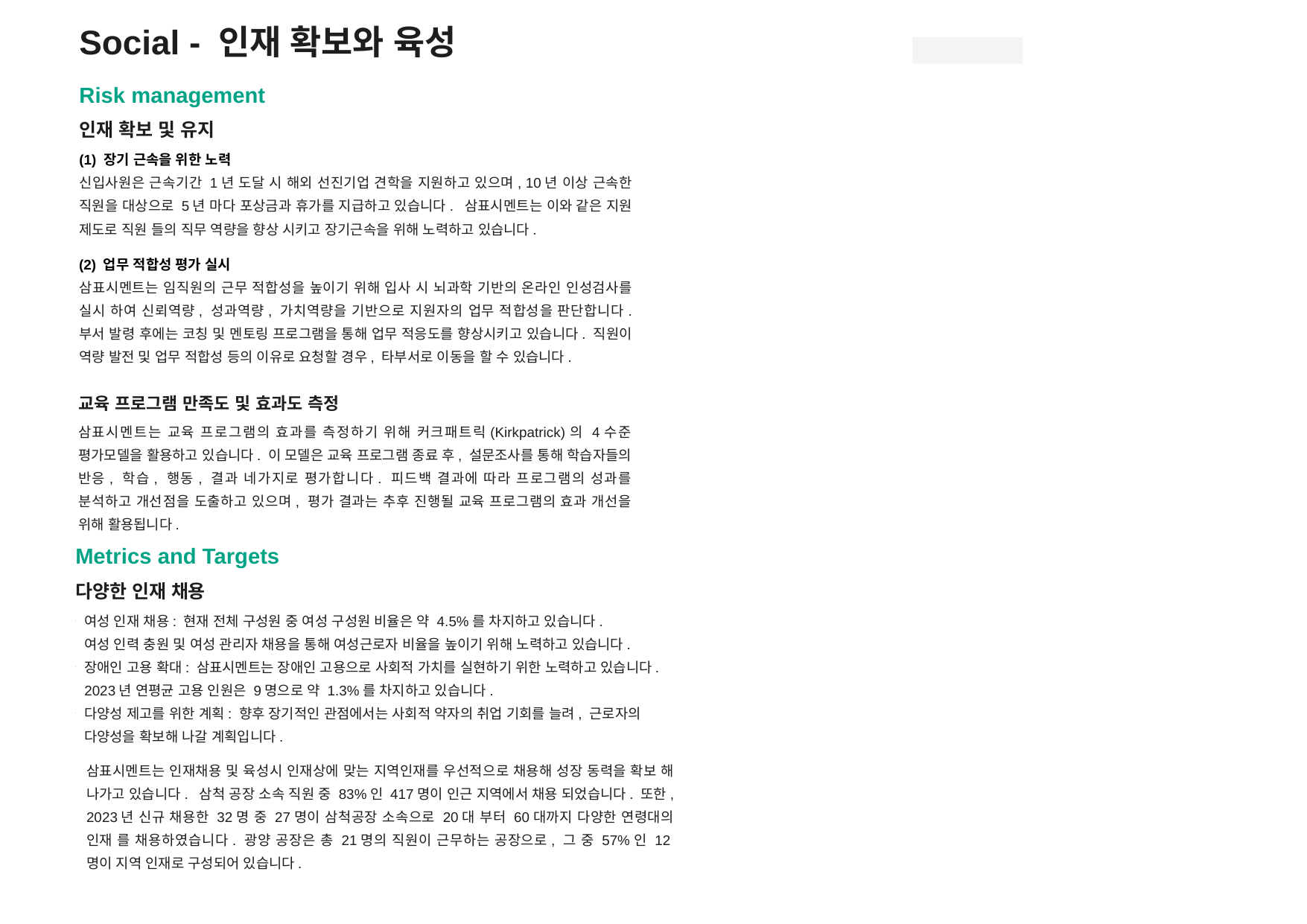

Social - 인재 확보와 육성
Risk management
인재 확보 및 유지
(1) 장기 근속을 위한 노력
신입사원은 근속기간 1년 도달 시 해외 선진기업 견학을 지원하고 있으며, 10년 이상 근속한 직원을 대상으로 5년 마다 포상금과 휴가를 지급하고 있습니다.  삼표시멘트는 이와 같은 지원 제도로 직원 들의 직무 역량을 향상 시키고 장기근속을 위해 노력하고 있습니다.
(2) 업무 적합성 평가 실시
삼표시멘트는 임직원의 근무 적합성을 높이기 위해 입사 시 뇌과학 기반의 온라인 인성검사를 실시 하여 신뢰역량, 성과역량, 가치역량을 기반으로 지원자의 업무 적합성을 판단합니다. 부서 발령 후에는 코칭 및 멘토링 프로그램을 통해 업무 적응도를 향상시키고 있습니다. 직원이 역량 발전 및 업무 적합성 등의 이유로 요청할 경우, 타부서로 이동을 할 수 있습니다.
교육 프로그램 만족도 및 효과도 측정
삼표시멘트는 교육 프로그램의 효과를 측정하기 위해 커크패트릭(Kirkpatrick)의 4수준 평가모델을 활용하고 있습니다. 이 모델은 교육 프로그램 종료 후, 설문조사를 통해 학습자들의 반응, 학습, 행동, 결과 네가지로 평가합니다. 피드백 결과에 따라 프로그램의 성과를 분석하고 개선점을 도출하고 있으며, 평가 결과는 추후 진행될 교육 프로그램의 효과 개선을 위해 활용됩니다.
Metrics and Targets
다양한 인재 채용
여성 인재 채용: 현재 전체 구성원 중 여성 구성원 비율은 약 4.5%를 차지하고 있습니다.
여성 인력 충원 및 여성 관리자 채용을 통해 여성근로자 비율을 높이기 위해 노력하고 있습니다.
장애인 고용 확대: 삼표시멘트는 장애인 고용으로 사회적 가치를 실현하기 위한 노력하고 있습니다. 2023년 연평균 고용 인원은 9명으로 약 1.3%를 차지하고 있습니다.
다양성 제고를 위한 계획: 향후 장기적인 관점에서는 사회적 약자의 취업 기회를 늘려, 근로자의 다양성을 확보해 나갈 계획입니다.

삼표시멘트는 인재채용 및 육성시 인재상에 맞는 지역인재를 우선적으로 채용해 성장 동력을 확보 해 나가고 있습니다.  삼척 공장 소속 직원 중 83%인 417명이 인근 지역에서 채용 되었습니다. 또한, 2023년 신규 채용한 32명 중 27명이 삼척공장 소속으로 20대 부터 60대까지 다양한 연령대의 인재 를 채용하였습니다. 광양 공장은 총 21명의 직원이 근무하는 공장으로, 그 중 57%인 12명이 지역 인재로 구성되어 있습니다.